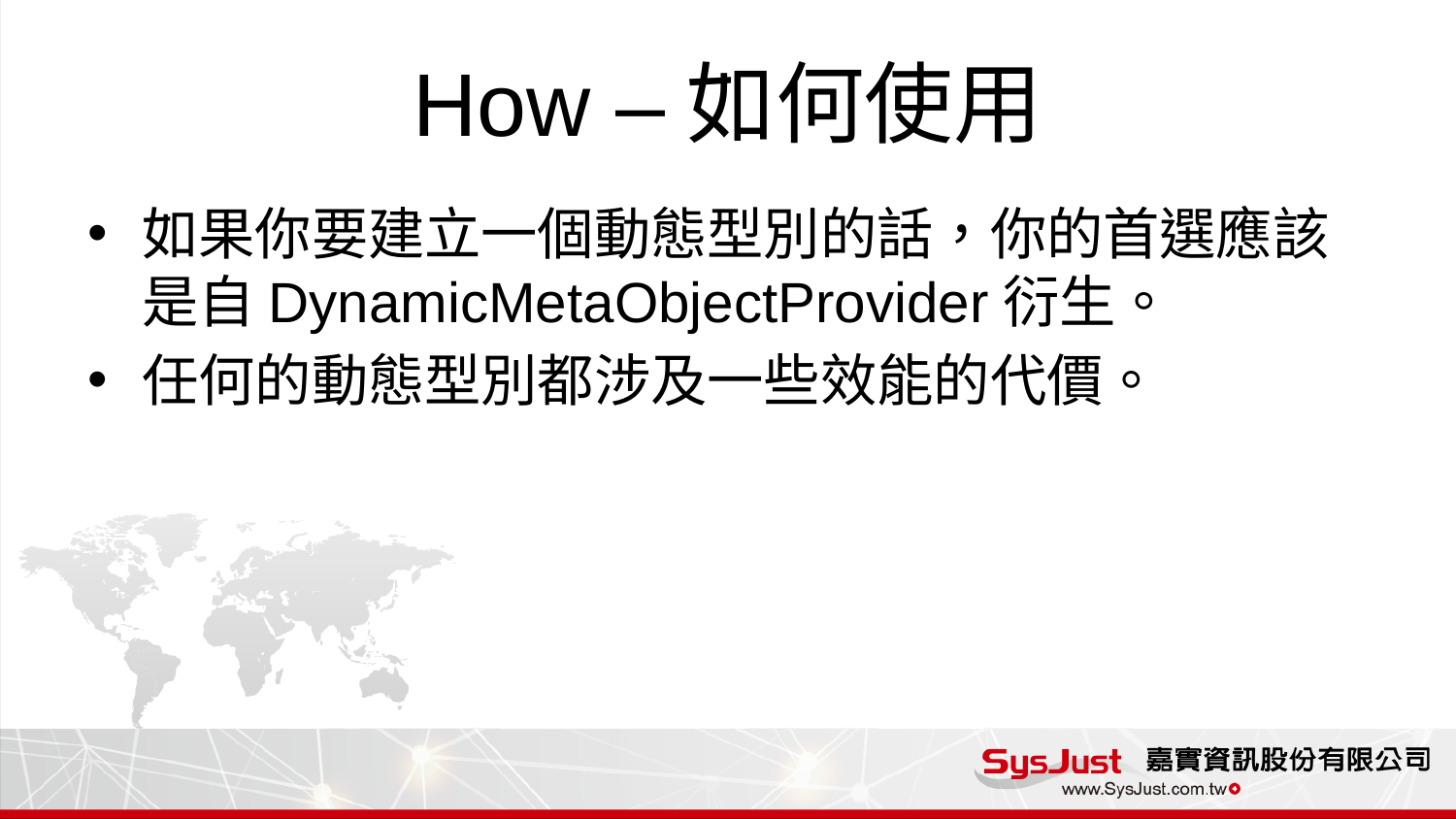

# How –如何使用
如果你要建立一個動態型別的話，你的首選應該是自DynamicMetaObjectProvider衍生。
任何的動態型別都涉及一些效能的代價。